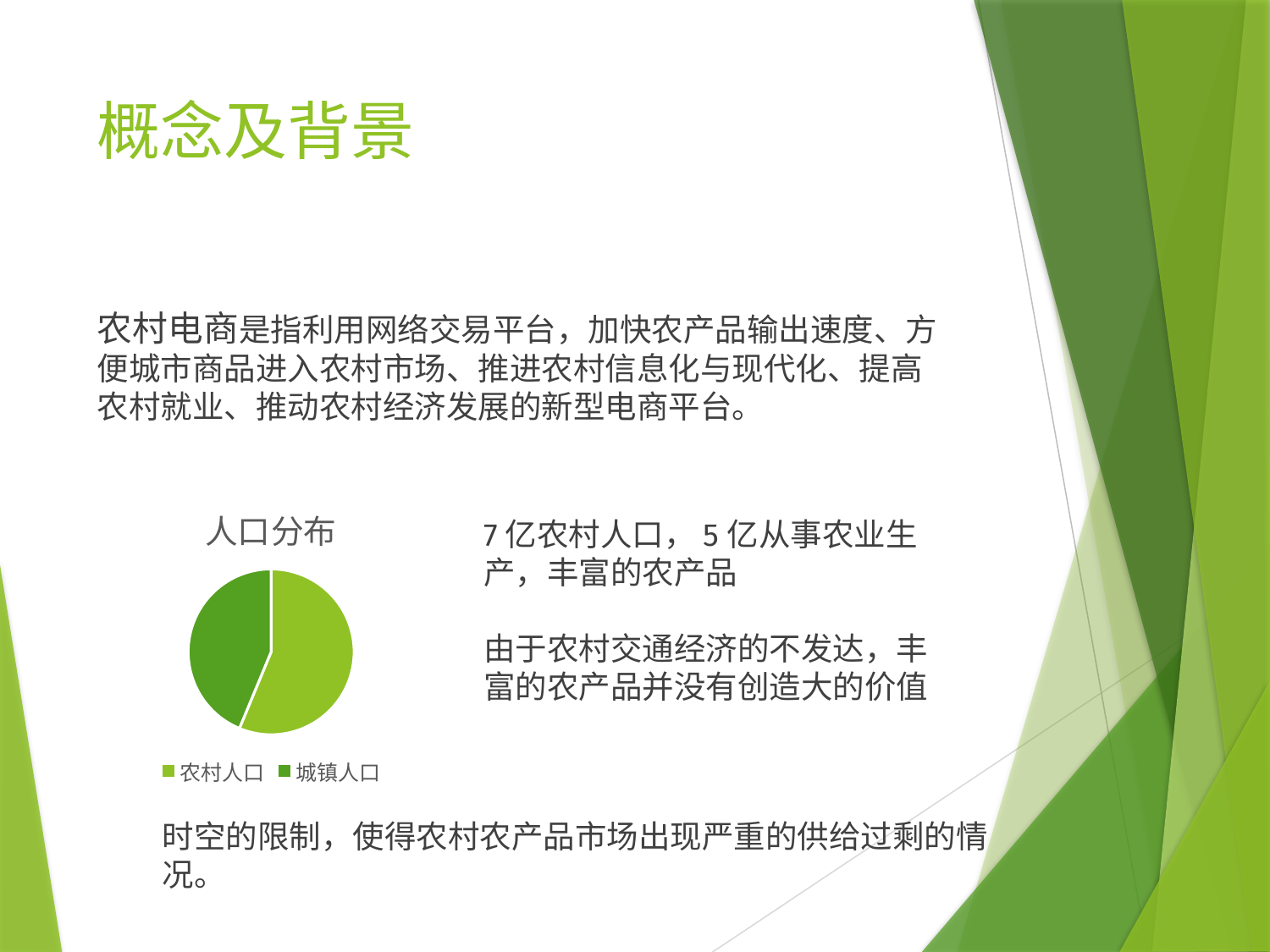

# 概念及背景
农村电商是指利用网络交易平台，加快农产品输出速度、方便城市商品进入农村市场、推进农村信息化与现代化、提高农村就业、推动农村经济发展的新型电商平台。

### Chart:

| Category | 人口分布 |
|---|---|
| 农村人口 | 9.0 |
| 城镇人口 | 7.0 |
7亿农村人口，5亿从事农业生产，丰富的农产品

由于农村交通经济的不发达，丰富的农产品并没有创造大的价值
时空的限制，使得农村农产品市场出现严重的供给过剩的情况。